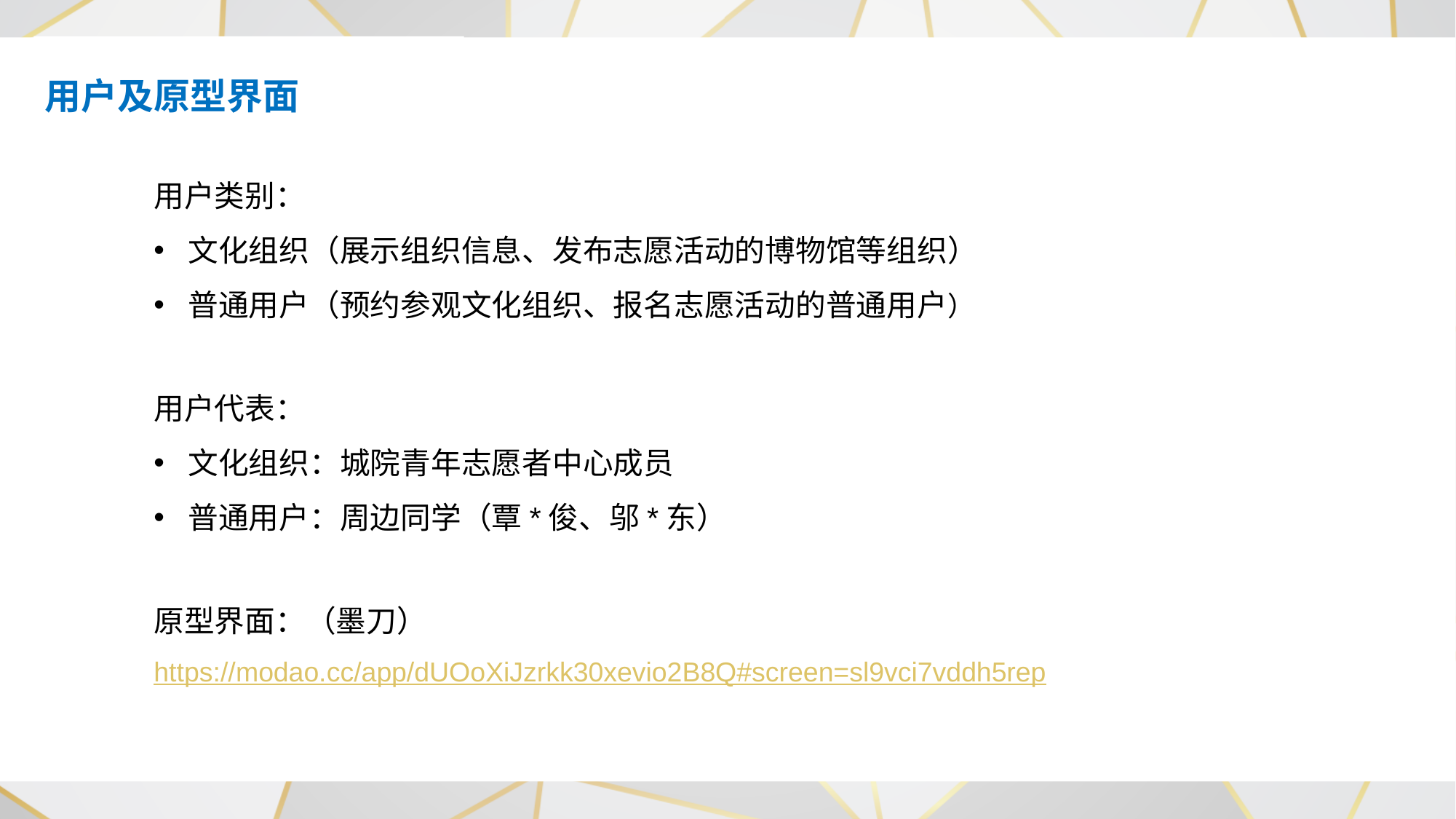

用户及原型界面
用户类别：
文化组织（展示组织信息、发布志愿活动的博物馆等组织）
普通用户（预约参观文化组织、报名志愿活动的普通用户）
用户代表：
文化组织：城院青年志愿者中心成员
普通用户：周边同学（覃*俊、邬*东）
原型界面：（墨刀）
https://modao.cc/app/dUOoXiJzrkk30xevio2B8Q#screen=sl9vci7vddh5rep